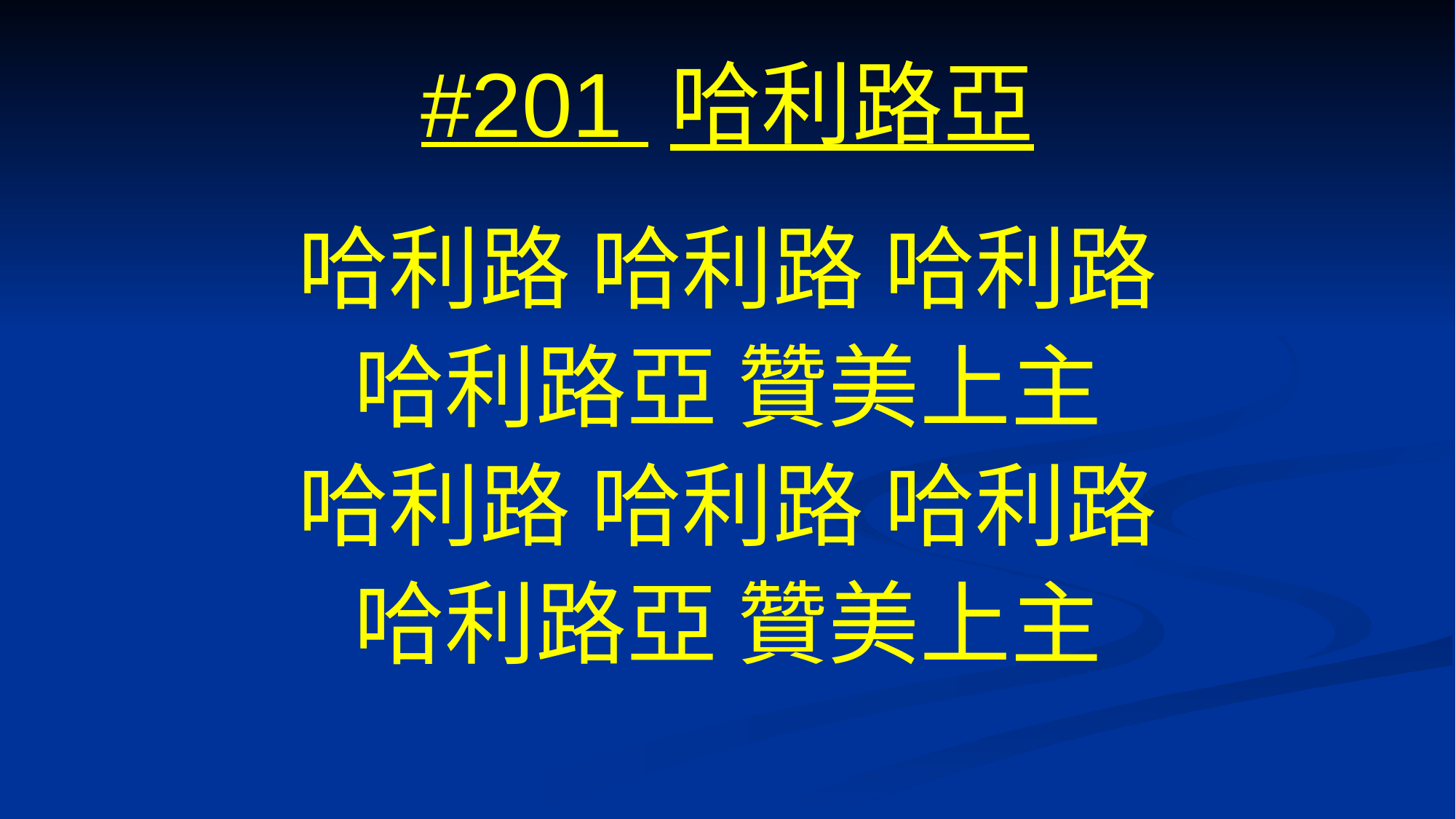

# #201 哈利路亞
哈利路 哈利路 哈利路
哈利路亞 贊美上主
哈利路 哈利路 哈利路
哈利路亞 贊美上主